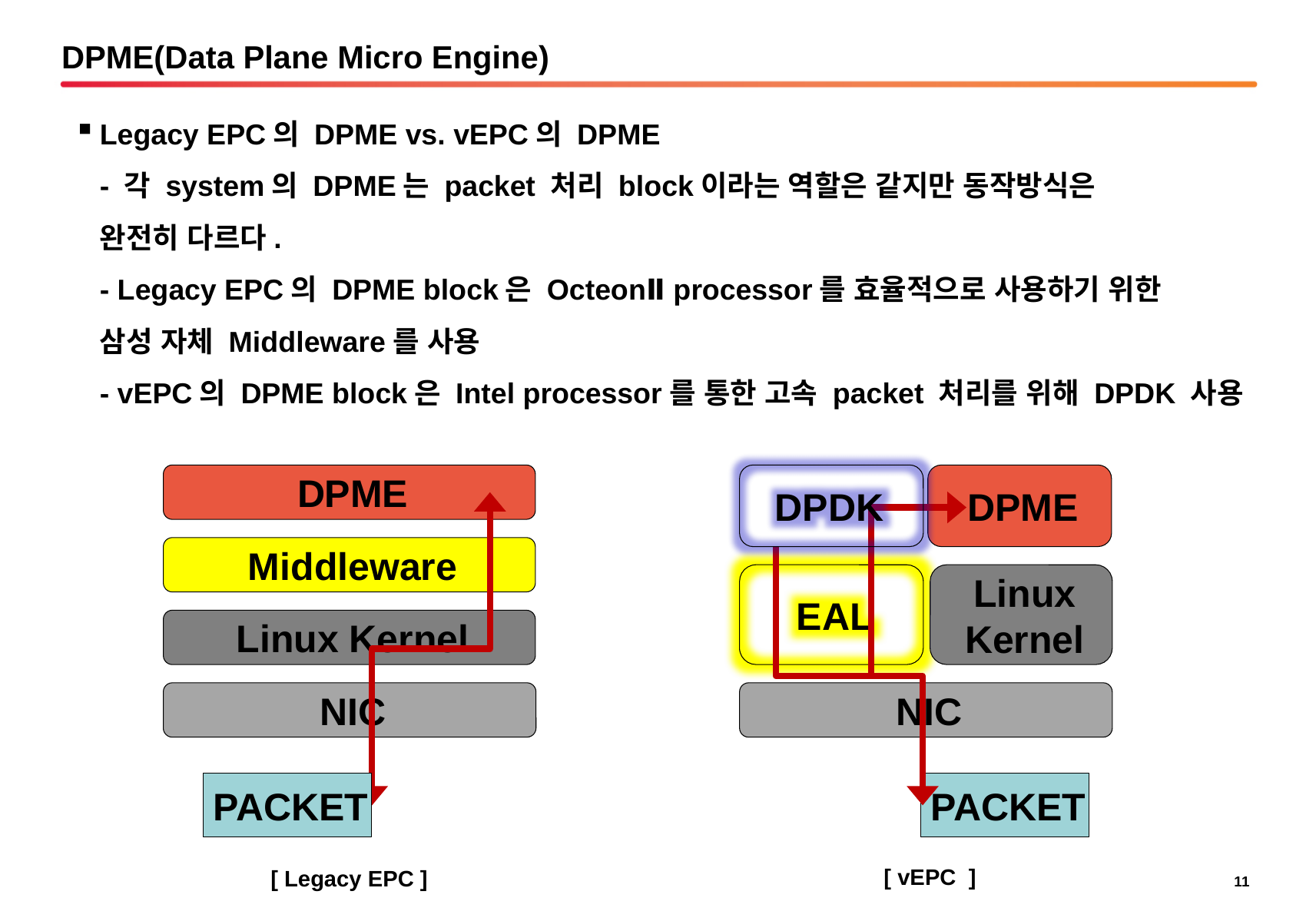

# DPME(Data Plane Micro Engine)
Legacy EPC의 DPME vs. vEPC의 DPME
- 각 system의 DPME는 packet 처리 block이라는 역할은 같지만 동작방식은
완전히 다르다.
- Legacy EPC의 DPME block은 OcteonⅡ processor를 효율적으로 사용하기 위한
삼성 자체 Middleware를 사용
- vEPC의 DPME block은 Intel processor를 통한 고속 packet 처리를 위해 DPDK 사용
DPME
DPDK
DPME
Middleware
EAL
Linux Kernel
Linux Kernel
NIC
NIC
PACKET
PACKET
[ vEPC  ]
[ Legacy EPC ]